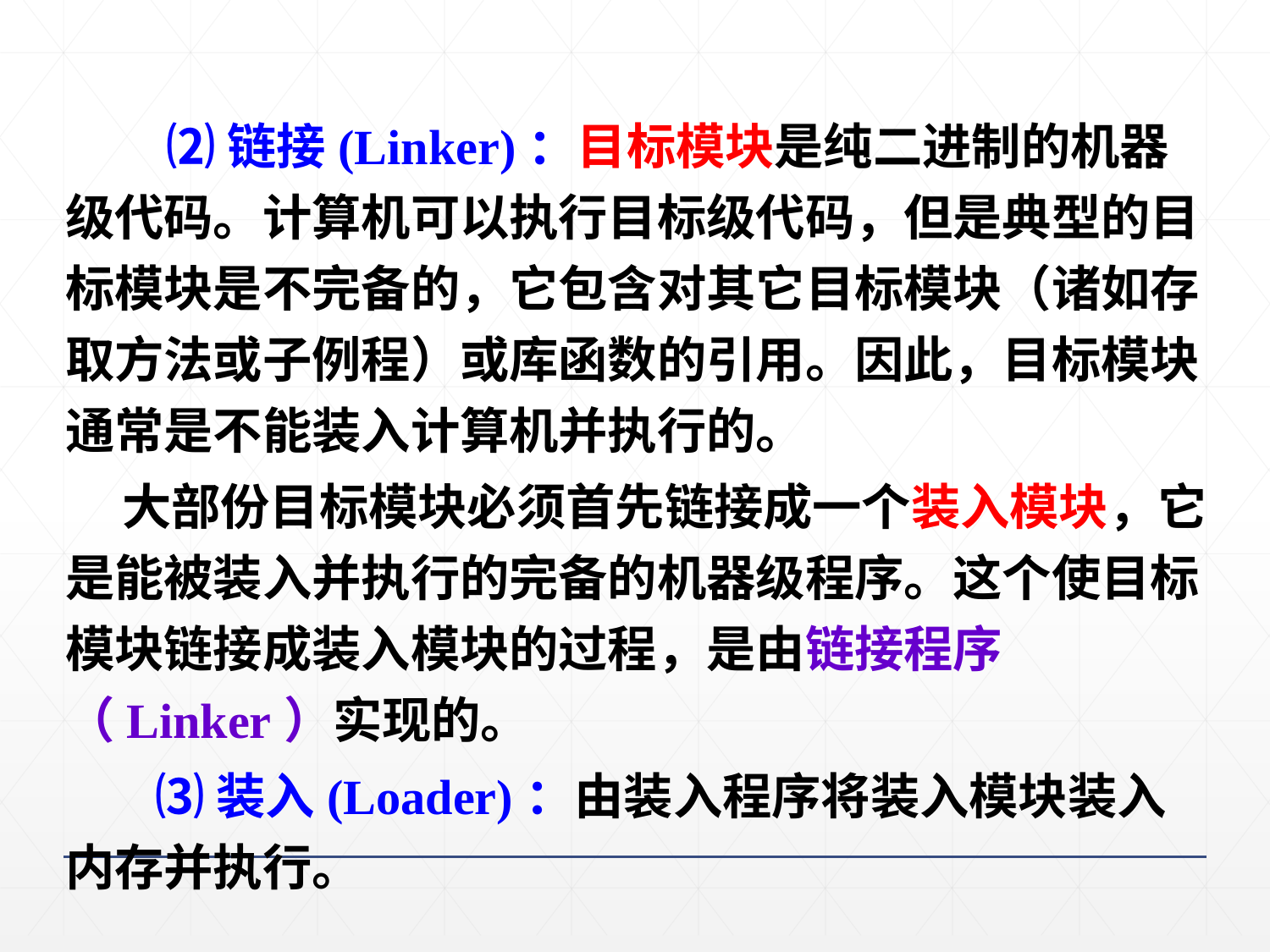

⑵链接(Linker)：目标模块是纯二进制的机器级代码。计算机可以执行目标级代码，但是典型的目标模块是不完备的，它包含对其它目标模块（诸如存取方法或子例程）或库函数的引用。因此，目标模块通常是不能装入计算机并执行的。
    大部份目标模块必须首先链接成一个装入模块，它是能被装入并执行的完备的机器级程序。这个使目标模块链接成装入模块的过程，是由链接程序（Linker）实现的。
        ⑶装入(Loader)：由装入程序将装入模块装入内存并执行。